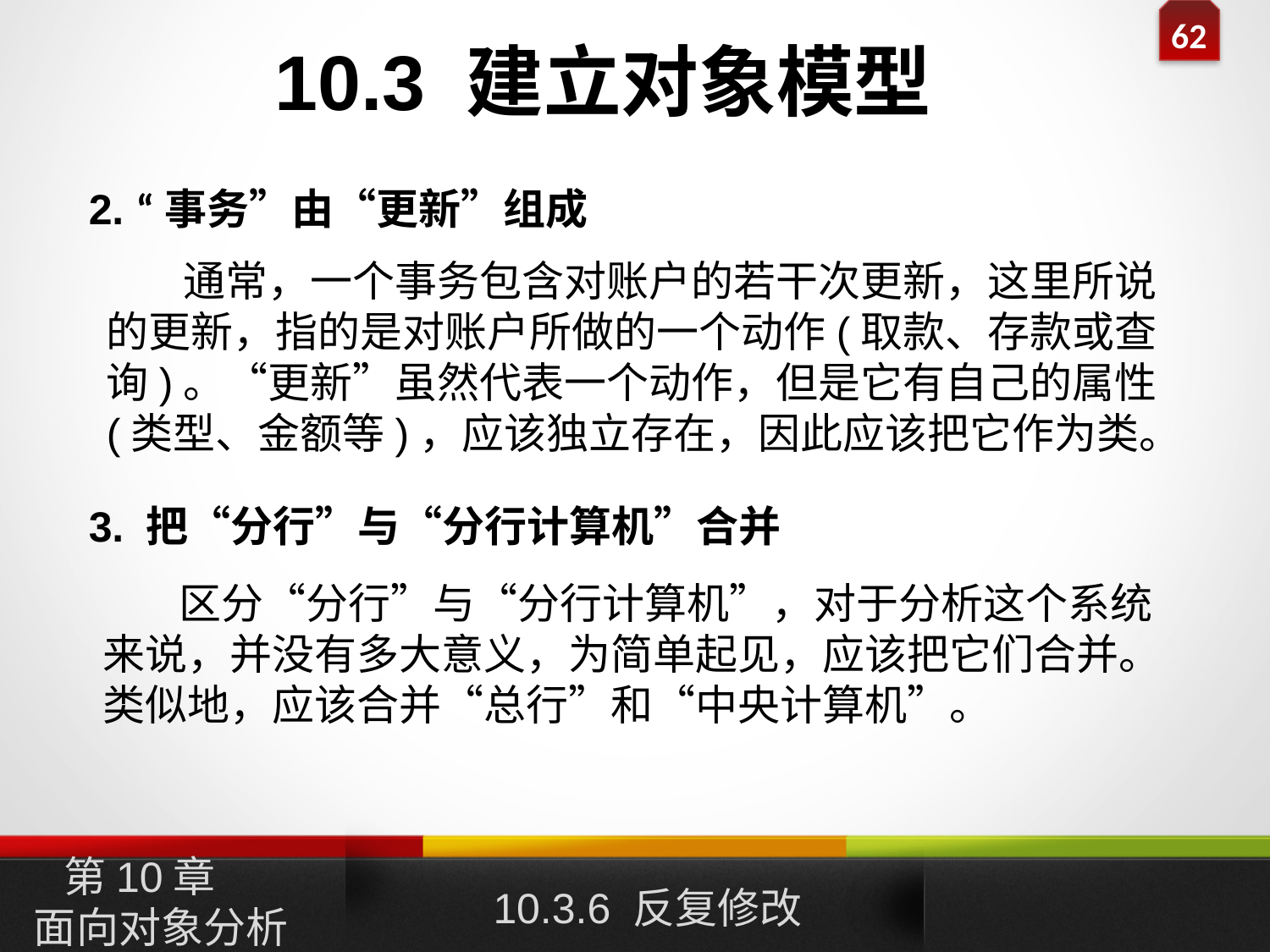

10.3 建立对象模型
2. “事务”由“更新”组成
       通常，一个事务包含对账户的若干次更新，这里所说的更新，指的是对账户所做的一个动作(取款、存款或查询)。“更新”虽然代表一个动作，但是它有自己的属性(类型、金额等)，应该独立存在，因此应该把它作为类。
3. 把“分行”与“分行计算机”合并
       区分“分行”与“分行计算机”，对于分析这个系统来说，并没有多大意义，为简单起见，应该把它们合并。类似地，应该合并“总行”和“中央计算机”。
10.3.6 反复修改